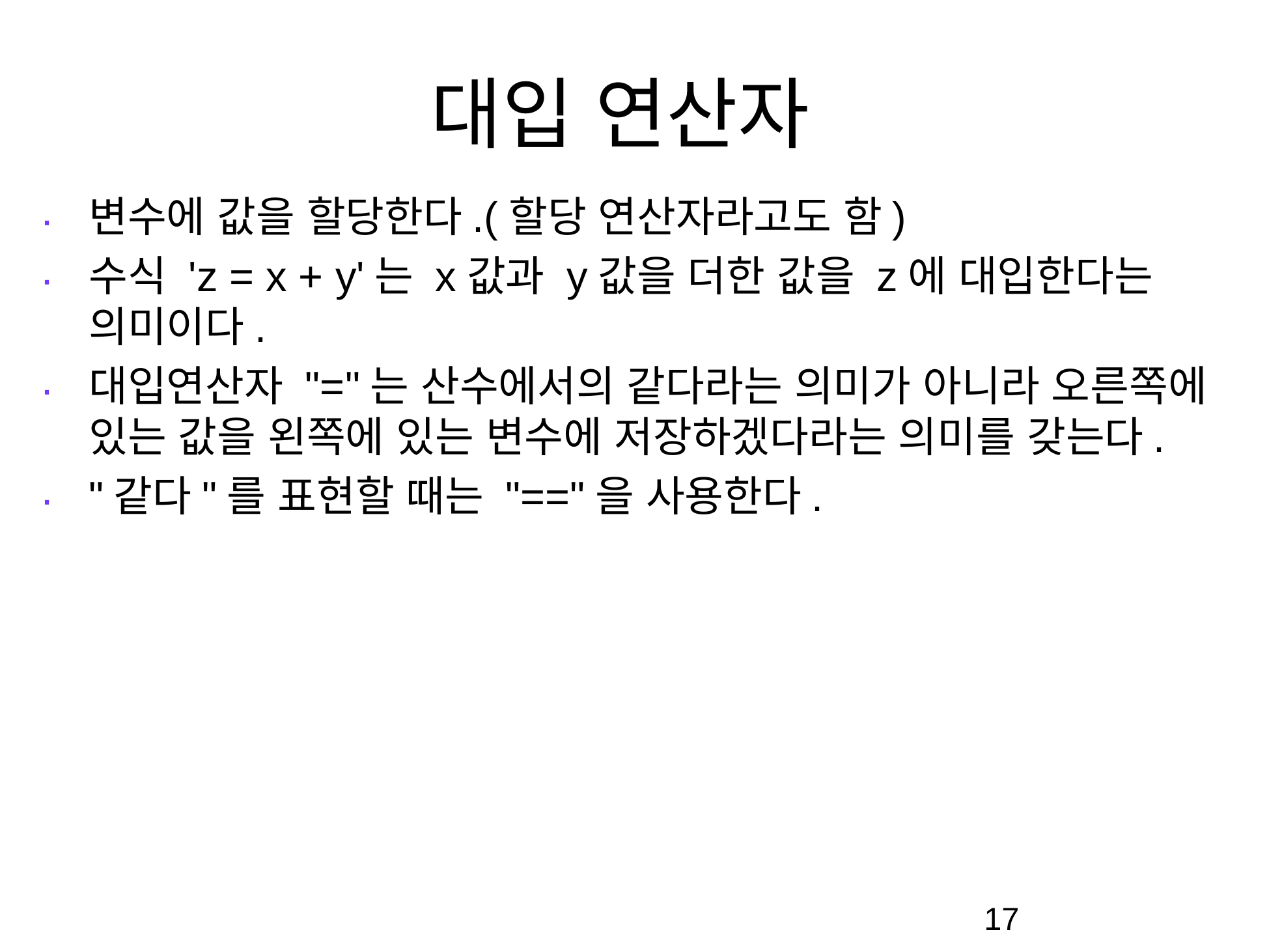

대입 연산자
변수에 값을 할당한다.(할당 연산자라고도 함)
수식 'z = x + y'는 x값과 y값을 더한 값을 z에 대입한다는 의미이다.
대입연산자 "="는 산수에서의 같다라는 의미가 아니라 오른쪽에 있는 값을 왼쪽에 있는 변수에 저장하겠다라는 의미를 갖는다.
"같다"를 표현할 때는 "=="을 사용한다.
17